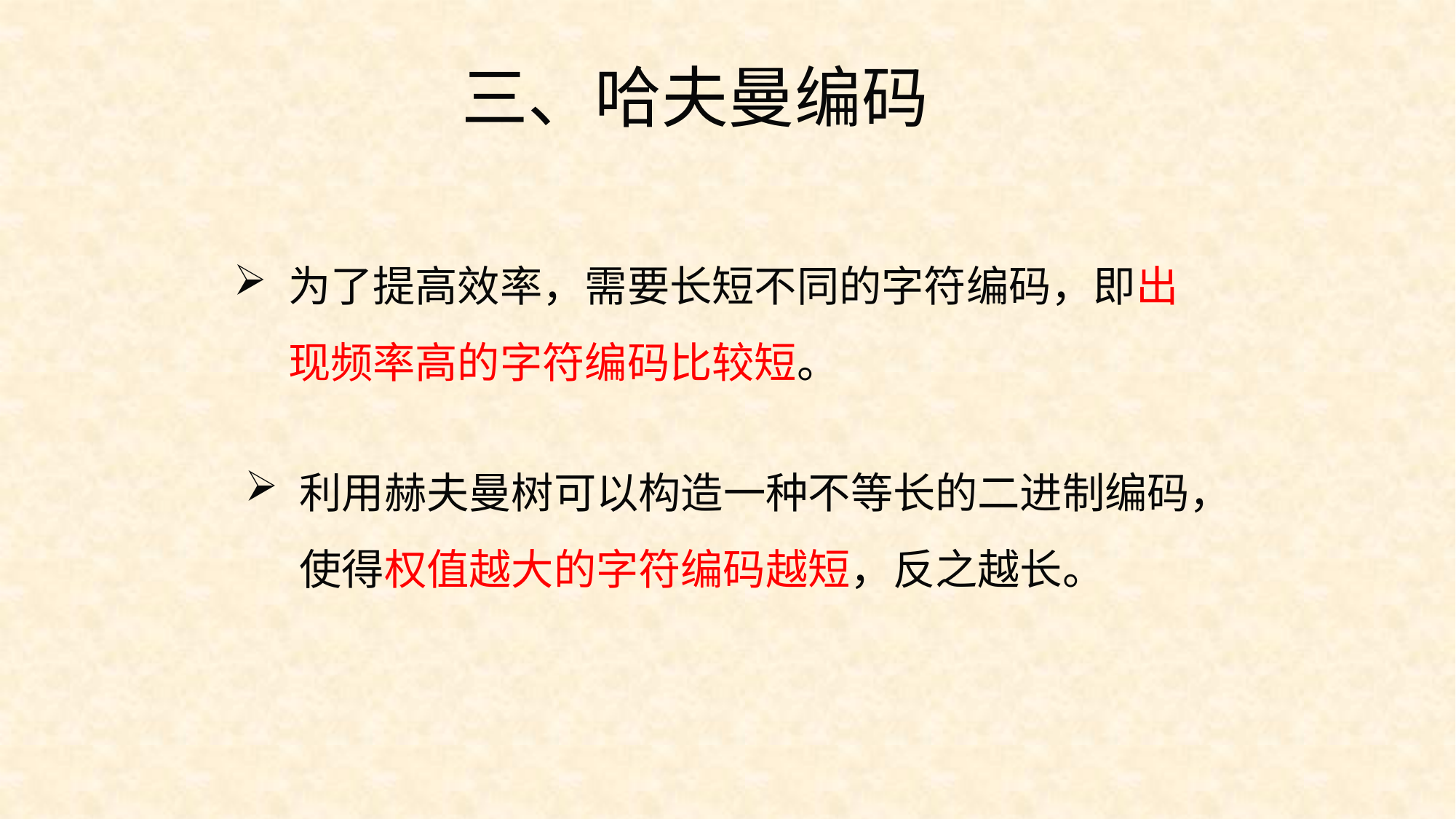

三、哈夫曼编码
为了提高效率，需要长短不同的字符编码，即出现频率高的字符编码比较短。
利用赫夫曼树可以构造一种不等长的二进制编码，使得权值越大的字符编码越短，反之越长。